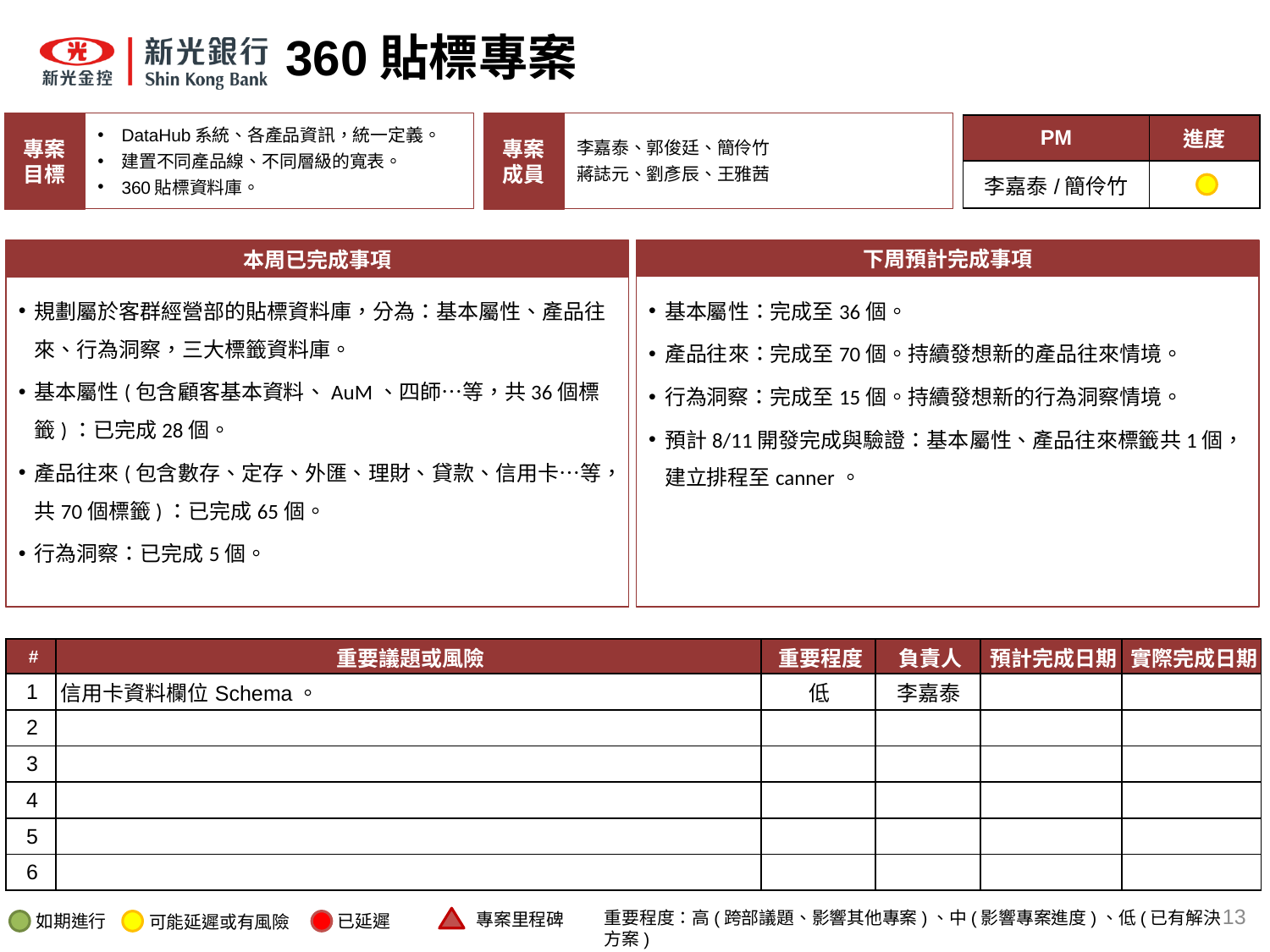

# 360貼標專案
專案
成員
李嘉泰、郭俊廷、簡伶竹
蔣誌元、劉彥辰、王雅茜
專案
目標
DataHub系統、各產品資訊，統一定義。
建置不同產品線、不同層級的寬表。
360貼標資料庫。
| PM | 進度 |
| --- | --- |
| 李嘉泰/簡伶竹 |  |

本周已完成事項

下周預計完成事項
基本屬性：完成至36個。
產品往來：完成至70個。持續發想新的產品往來情境。
行為洞察：完成至15個。持續發想新的行為洞察情境。
預計8/11開發完成與驗證：基本屬性、產品往來標籤共1個，建立排程至canner。

規劃屬於客群經營部的貼標資料庫，分為：基本屬性、產品往來、行為洞察，三大標籤資料庫。
基本屬性(包含顧客基本資料、AuM、四師…等，共36個標籤)：已完成28個。
產品往來(包含數存、定存、外匯、理財、貸款、信用卡…等，共70個標籤)：已完成65個。
行為洞察：已完成5個。

| # | 重要議題或風險 | 重要程度 | 負責人 | 預計完成日期 | 實際完成日期 |
| --- | --- | --- | --- | --- | --- |
| 1 | 信用卡資料欄位Schema。 | 低 | 李嘉泰 |  |  |
| 2 |  |  |  |  |  |
| 3 |  |  |  |  |  |
| 4 |  |  |  |  |  |
| 5 |  |  |  |  |  |
| 6 |  |  |  |  |  |
13
重要程度：高(跨部議題、影響其他專案)、中(影響專案進度)、低(已有解決方案)
專案里程碑

如期進行

已延遲

可能延遲或有風險